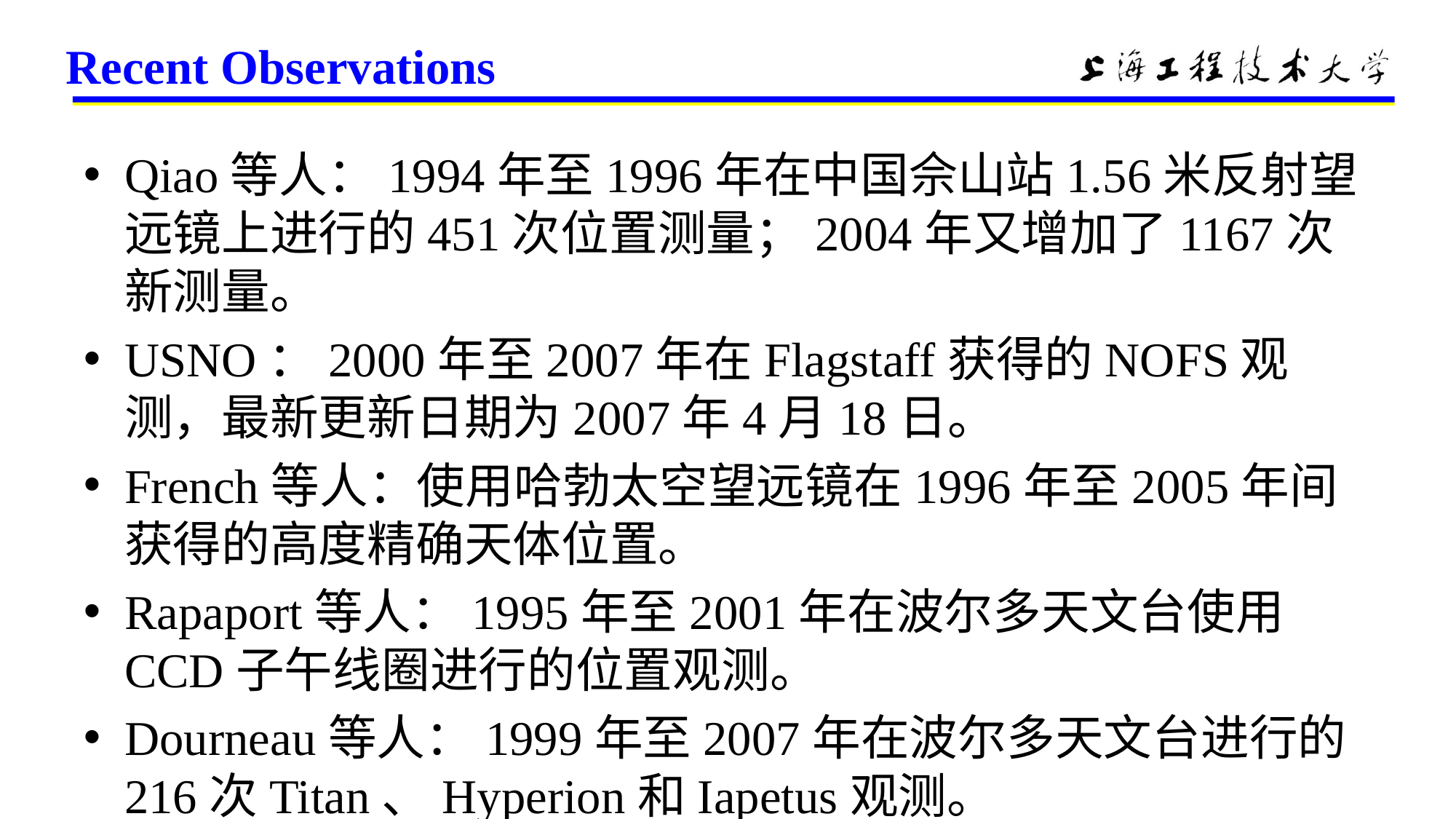

# Recent Observations
Qiao等人：1994年至1996年在中国佘山站1.56米反射望远镜上进行的451次位置测量；2004年又增加了1167次新测量。
USNO：2000年至2007年在Flagstaff获得的NOFS观测，最新更新日期为2007年4月18日。
French等人：使用哈勃太空望远镜在1996年至2005年间获得的高度精确天体位置。
Rapaport等人：1995年至2001年在波尔多天文台使用CCD子午线圈进行的位置观测。
Dourneau等人：1999年至2007年在波尔多天文台进行的216次Titan、Hyperion和Iapetus观测。